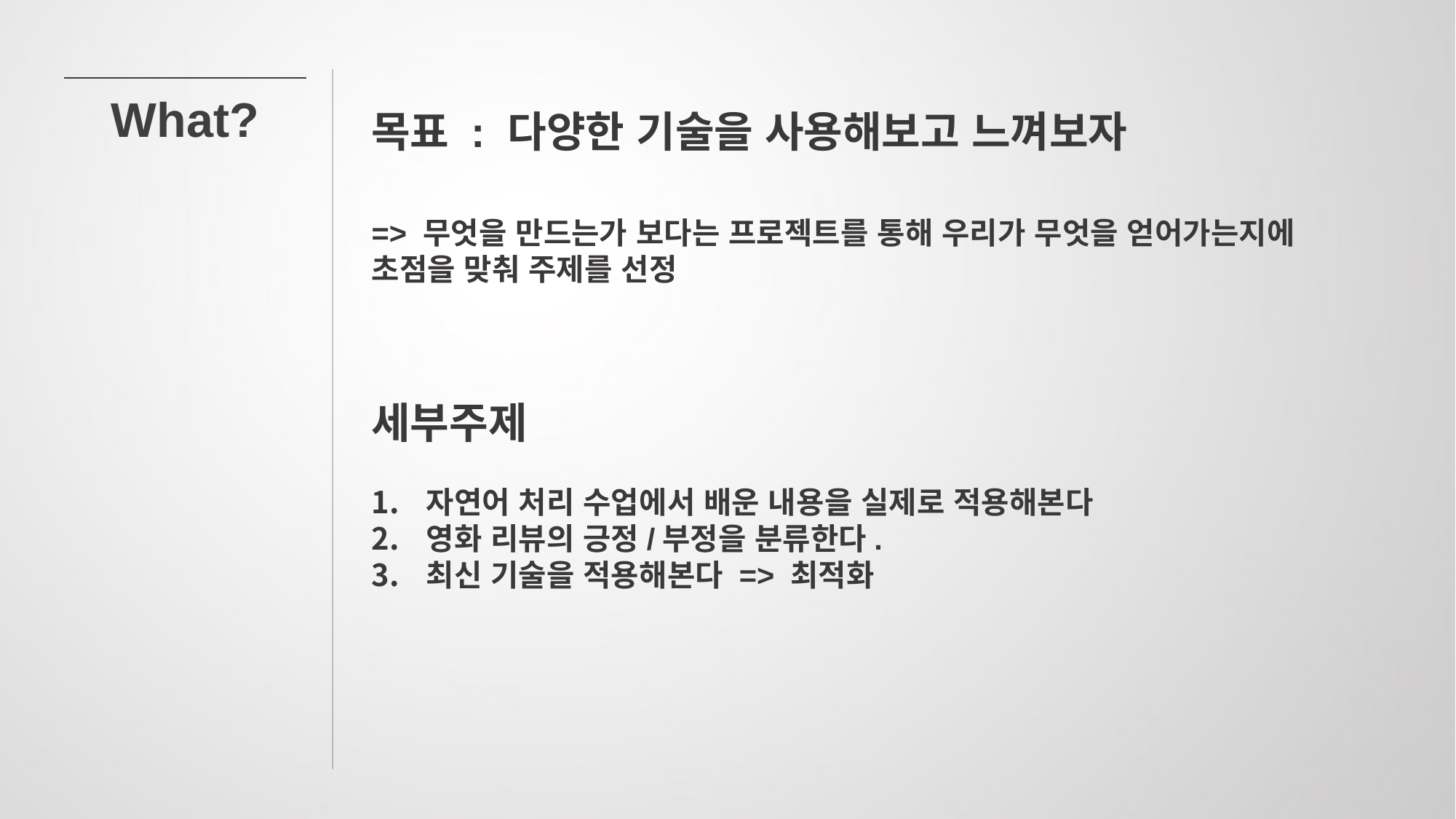

What?
목표 : 다양한 기술을 사용해보고 느껴보자

=> 무엇을 만드는가 보다는 프로젝트를 통해 우리가 무엇을 얻어가는지에 초점을 맞춰 주제를 선정

세부주제

자연어 처리 수업에서 배운 내용을 실제로 적용해본다
영화 리뷰의 긍정/부정을 분류한다.
최신 기술을 적용해본다 => 최적화